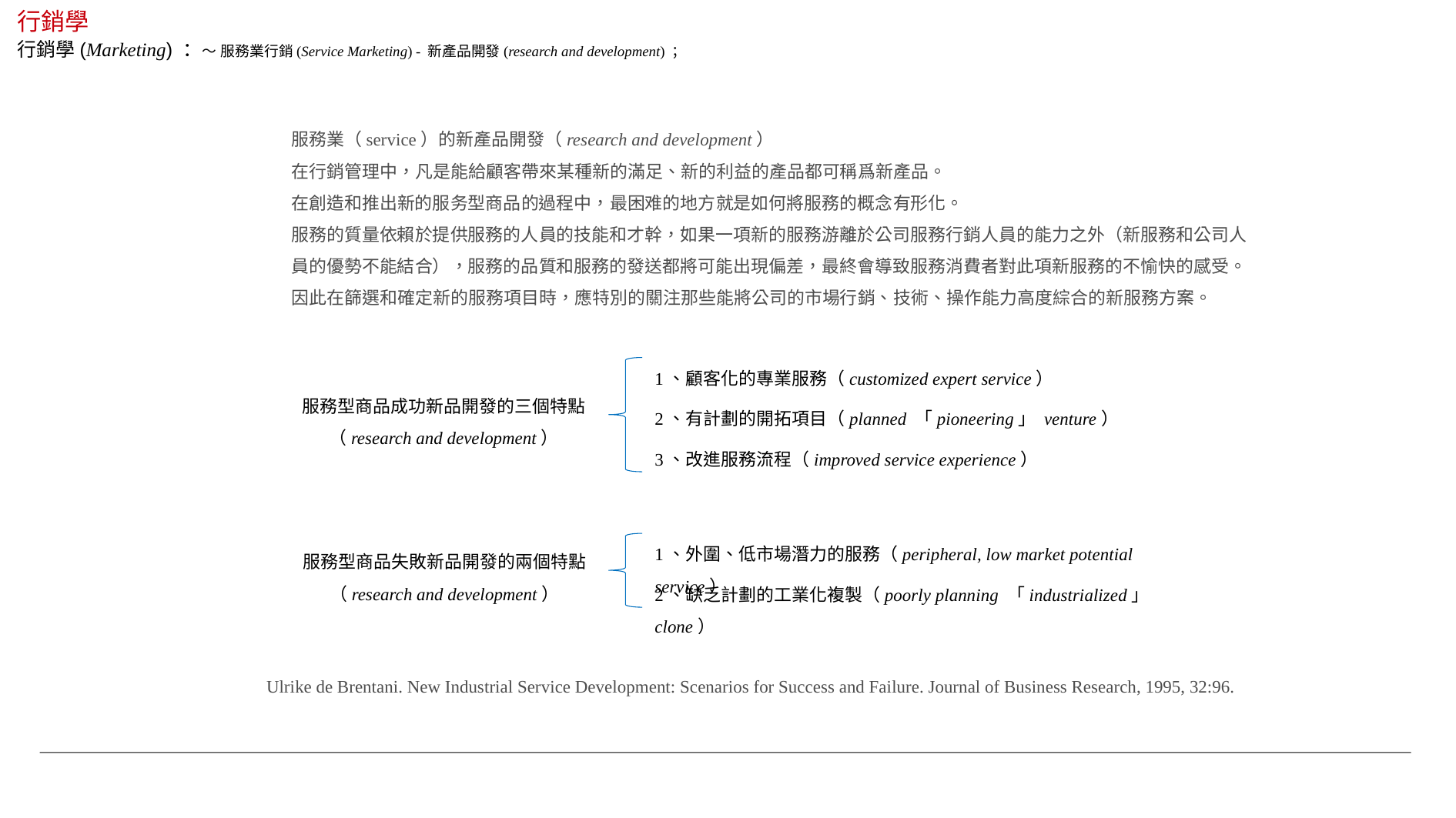

行銷學
行銷學(Marketing) ：～ 服務業行銷(Service Marketing) - 新產品開發(research and development) ；
服務業（service）的新產品開發（research and development）
在行銷管理中，凡是能給顧客帶來某種新的滿足、新的利益的產品都可稱爲新產品。
在創造和推出新的服务型商品的過程中，最困难的地方就是如何將服務的概念有形化。
服務的質量依賴於提供服務的人員的技能和才幹，如果一項新的服務游離於公司服務行銷人員的能力之外（新服務和公司人員的優勢不能結合），服務的品質和服務的發送都將可能出現偏差，最終會導致服務消費者對此項新服務的不愉快的感受。因此在篩選和確定新的服務項目時，應特別的關注那些能將公司的市場行銷、技術、操作能力高度綜合的新服務方案。
1、顧客化的專業服務（customized expert service）

服務型商品成功新品開發的三個特點
（research and development）
2、有計劃的開拓項目（planned 「pioneering」 venture）
3、改進服務流程（improved service experience）
1、外圍、低市場潛力的服務（peripheral, low market potential service）

服務型商品失敗新品開發的兩個特點
（research and development）
2、缺乏計劃的工業化複製（poorly planning 「industrialized」 clone）
Ulrike de Brentani. New Industrial Service Development: Scenarios for Success and Failure. Journal of Business Research, 1995, 32:96.